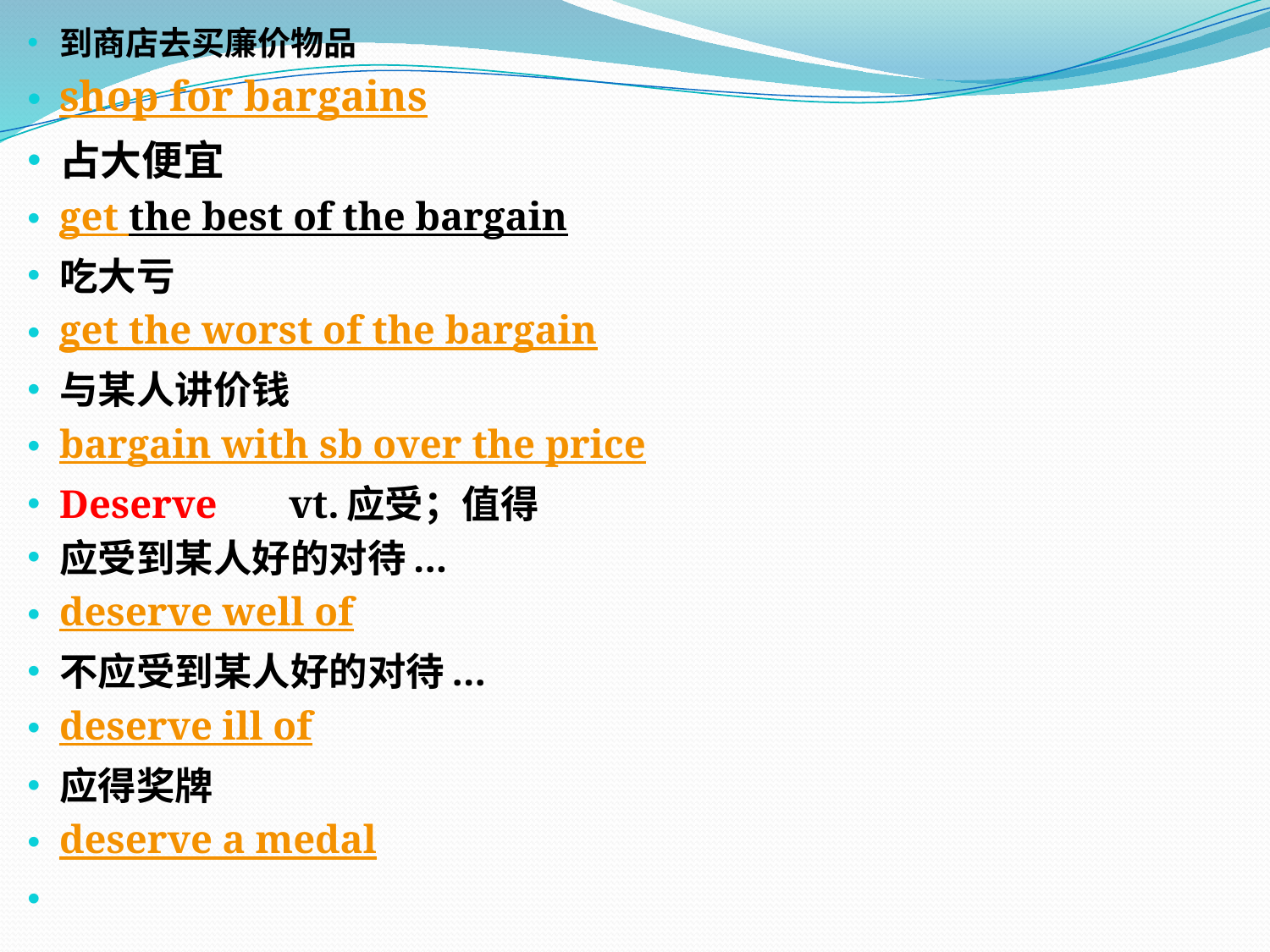

到商店去买廉价物品
shop for bargains
占大便宜
get the best of the bargain
吃大亏
get the worst of the bargain
与某人讲价钱
bargain with sb over the price
Deserve 　 vt.应受；值得
应受到某人好的对待...
deserve well of
不应受到某人好的对待...
deserve ill of
应得奖牌
deserve a medal